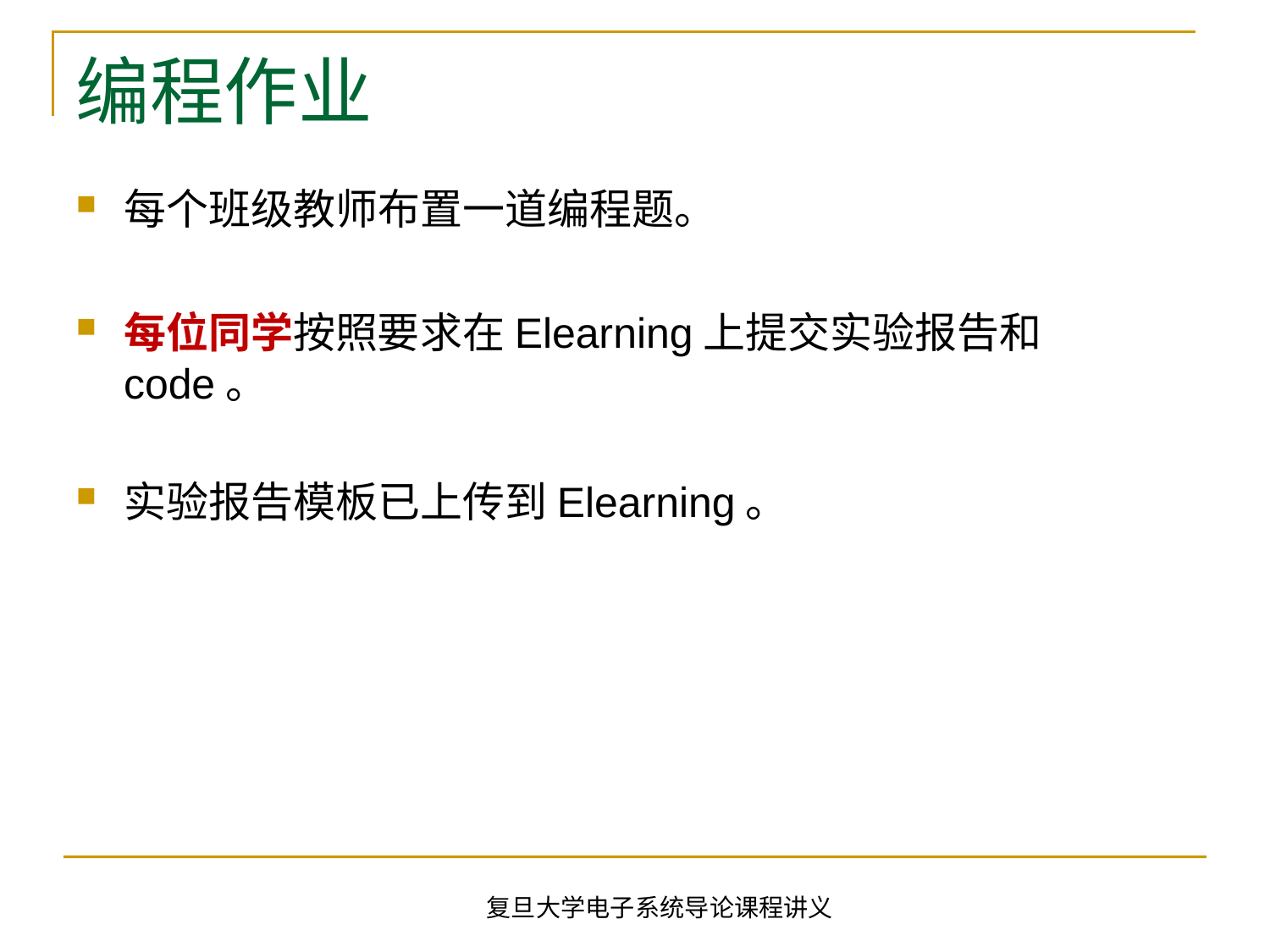

# 编程作业
每个班级教师布置一道编程题。

每位同学按照要求在Elearning上提交实验报告和code。

实验报告模板已上传到Elearning。